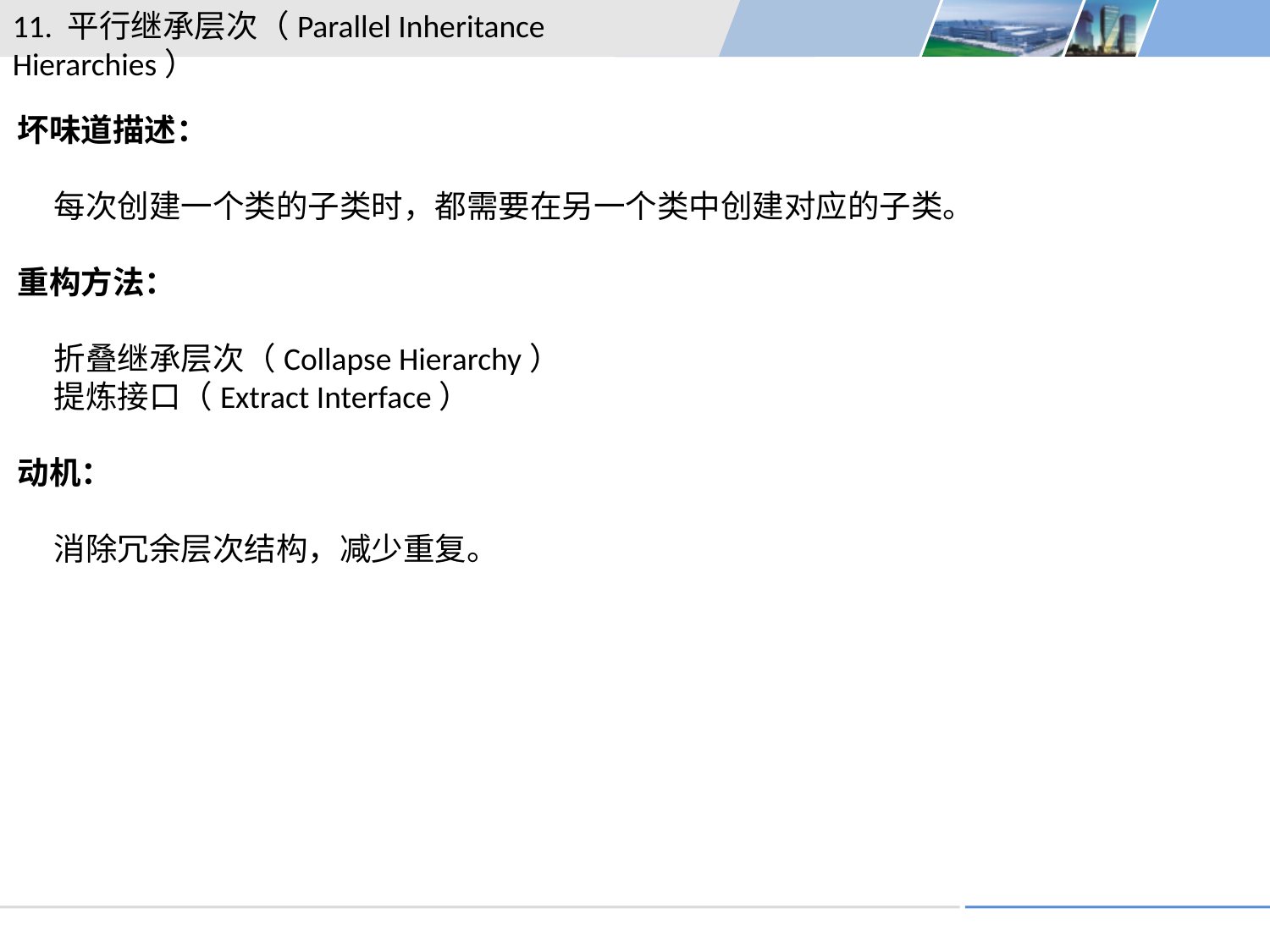

11. 平行继承层次（Parallel Inheritance Hierarchies）
坏味道描述：

    每次创建一个类的子类时，都需要在另一个类中创建对应的子类。

重构方法：

    折叠继承层次（Collapse Hierarchy）
    提炼接口（Extract Interface）

动机：

    消除冗余层次结构，减少重复。